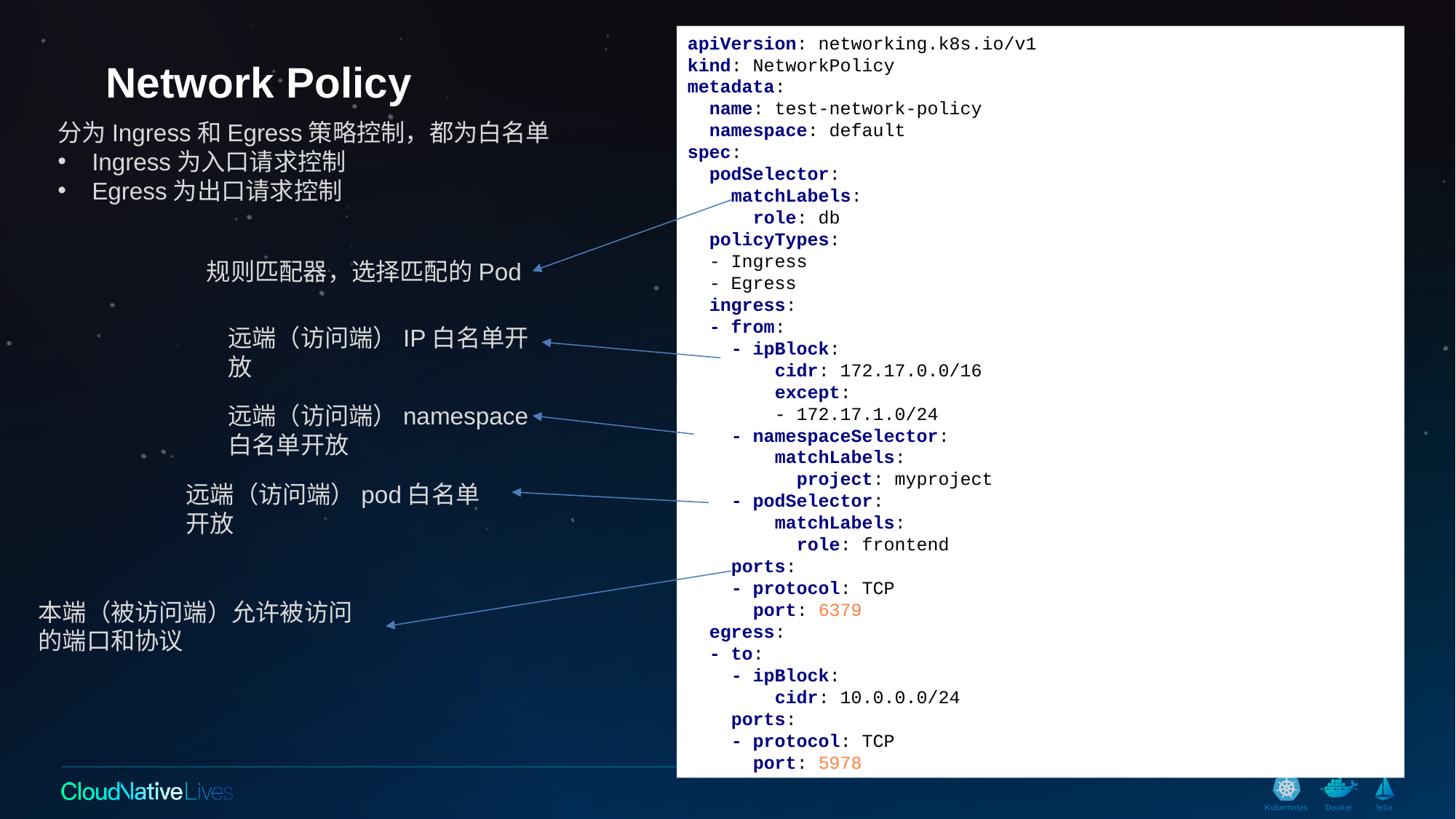

apiVersion: networking.k8s.io/v1
kind: NetworkPolicy
metadata:
  name: test-network-policy
  namespace: default
spec:
  podSelector:
    matchLabels:
      role: db
  policyTypes:
  - Ingress
  - Egress
  ingress:
  - from:
    - ipBlock:
        cidr: 172.17.0.0/16
        except:
        - 172.17.1.0/24
    - namespaceSelector:
        matchLabels:
          project: myproject
    - podSelector:
        matchLabels:
          role: frontend
    ports:
    - protocol: TCP
      port: 6379
  egress:
  - to:
    - ipBlock:
        cidr: 10.0.0.0/24
    ports:
    - protocol: TCP
      port: 5978
# Network Policy
分为Ingress和Egress策略控制，都为白名单
Ingress为入口请求控制
Egress为出口请求控制
规则匹配器，选择匹配的Pod
远端（访问端）IP白名单开放
远端（访问端）namespace白名单开放
远端（访问端）pod白名单开放
本端（被访问端）允许被访问的端口和协议